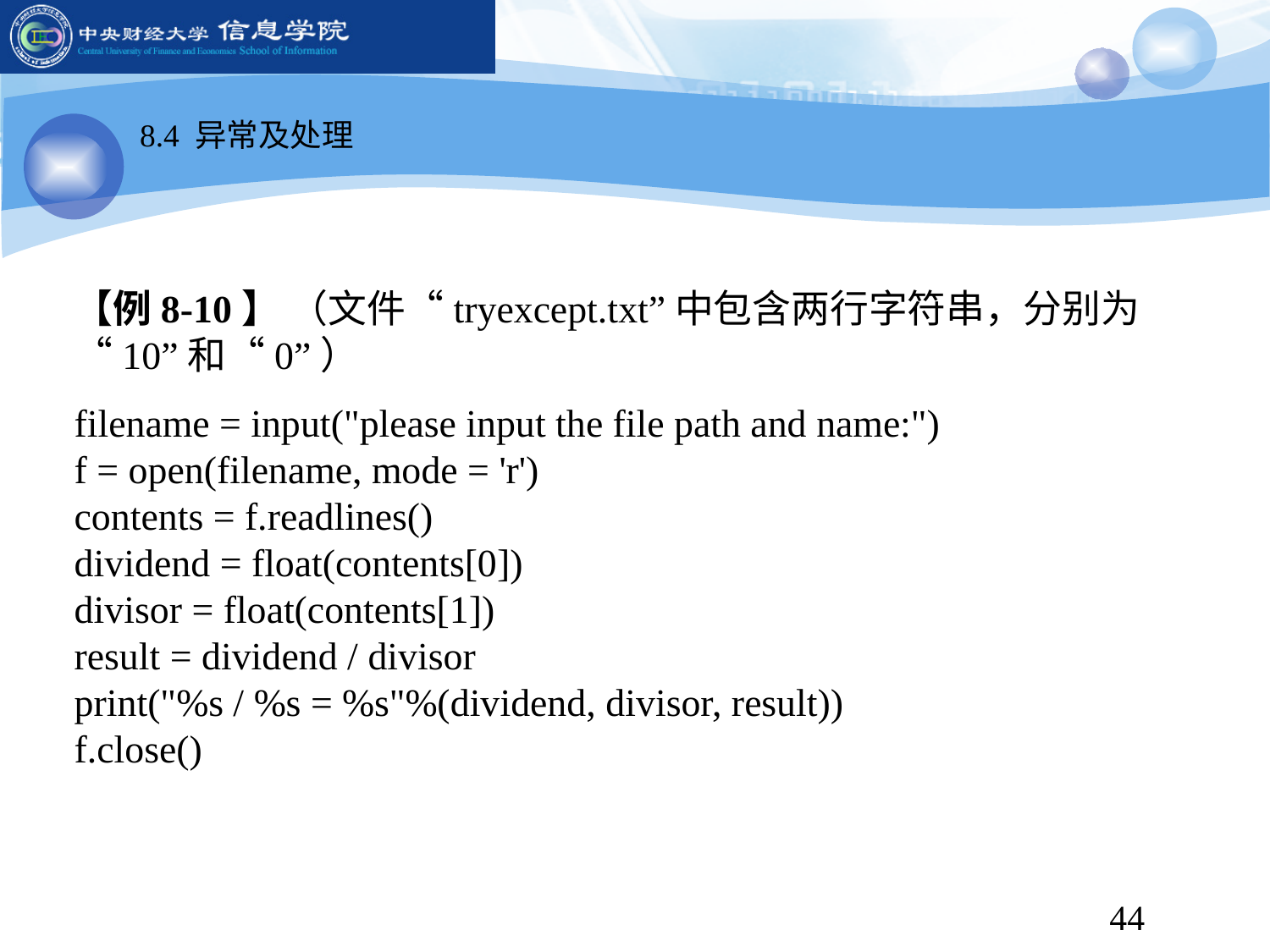

8.4 异常及处理
【例8-10】 （文件“tryexcept.txt”中包含两行字符串，分别为“10”和“0”）

filename = input("please input the file path and name:")
f = open(filename, mode = 'r')
contents = f.readlines()
dividend = float(contents[0])
divisor = float(contents[1])
result = dividend / divisor
print("%s / %s = %s"%(dividend, divisor, result))
f.close()